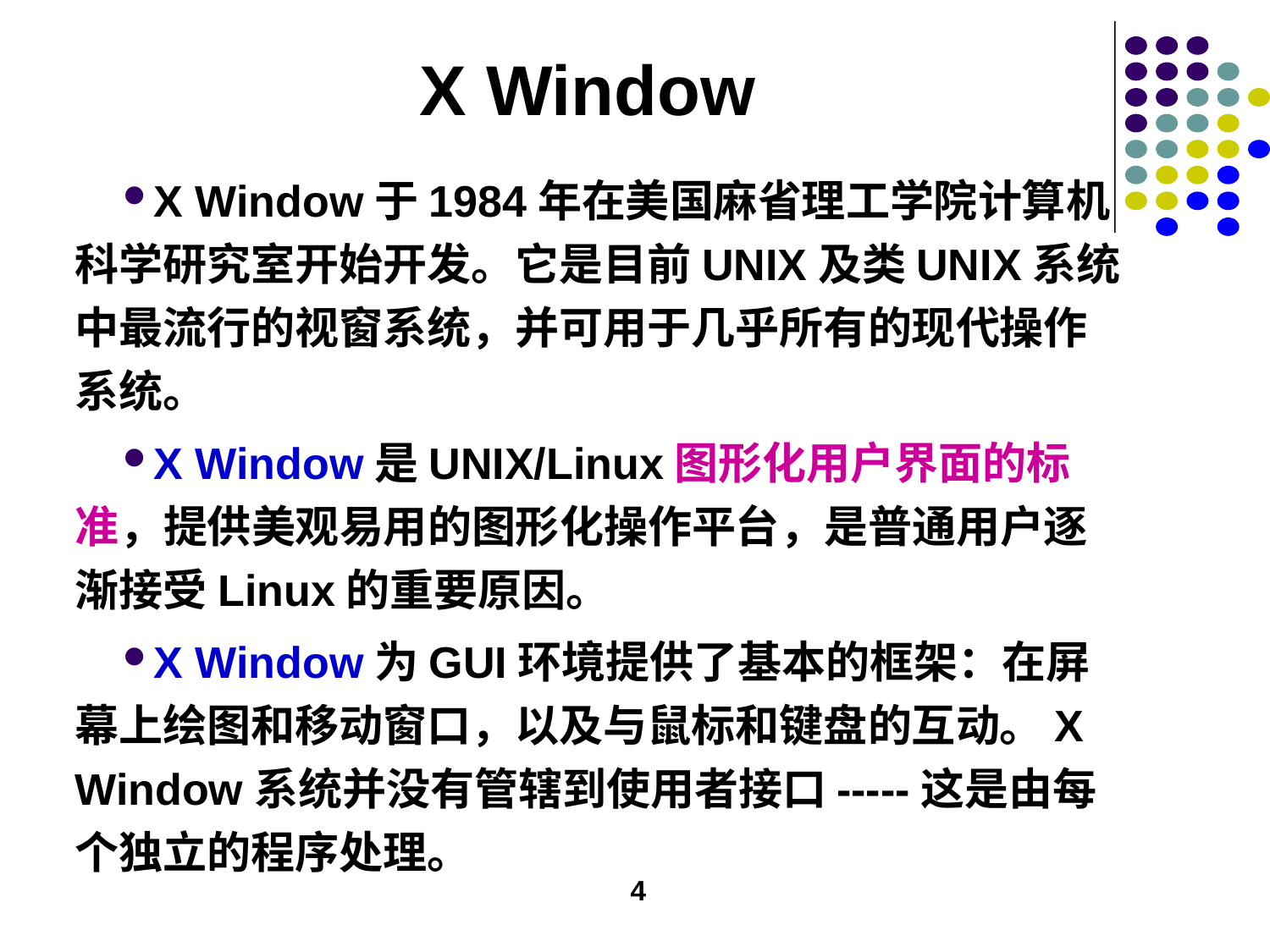

# X Window
X Window于1984年在美国麻省理工学院计算机科学研究室开始开发。它是目前UNIX及类UNIX系统中最流行的视窗系统，并可用于几乎所有的现代操作系统。
X Window是UNIX/Linux图形化用户界面的标准，提供美观易用的图形化操作平台，是普通用户逐渐接受Linux的重要原因。
X Window为GUI环境提供了基本的框架：在屏幕上绘图和移动窗口，以及与鼠标和键盘的互动。X Window系统并没有管辖到使用者接口-----这是由每个独立的程序处理。
4